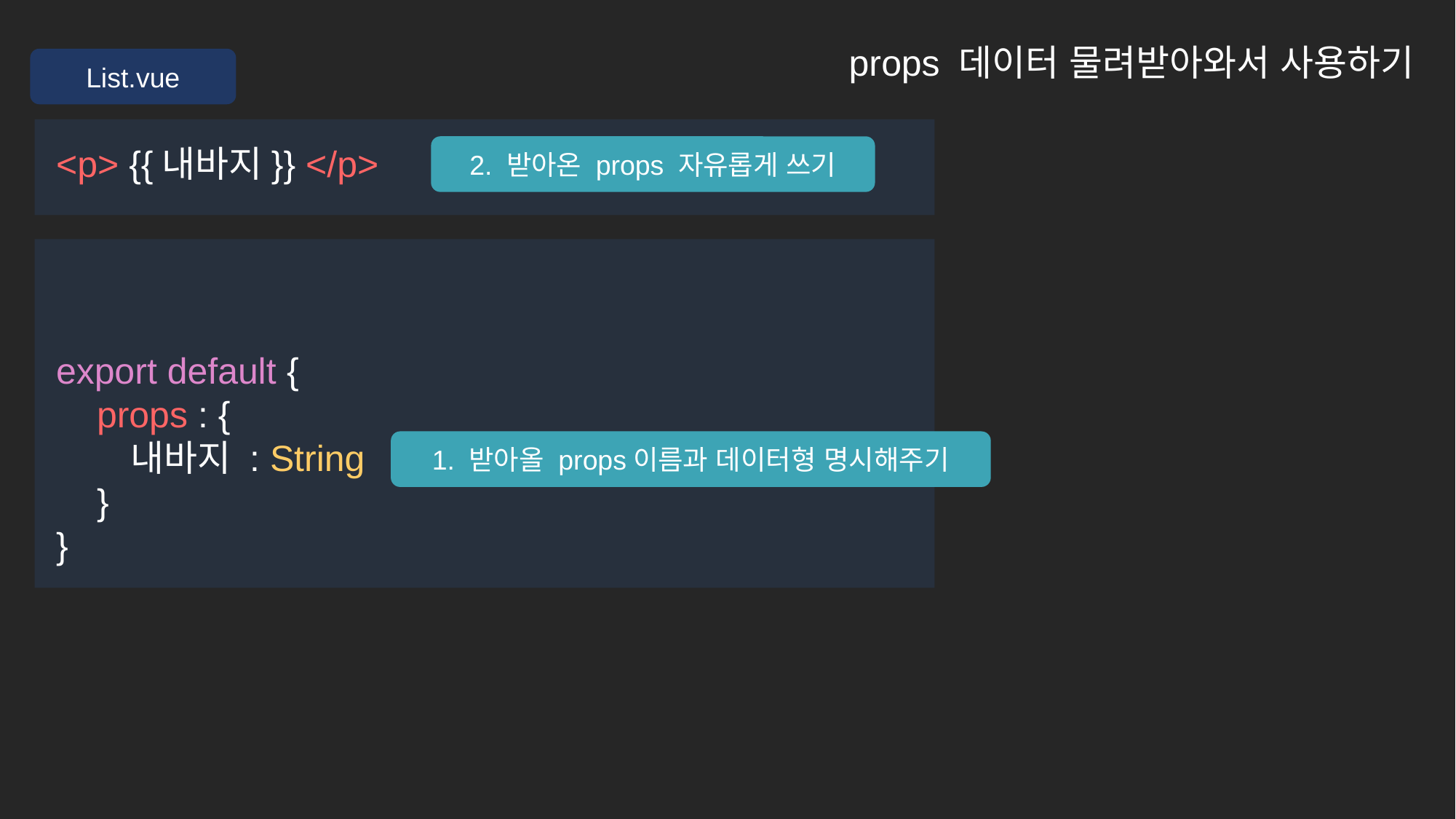

props 데이터 물려받아와서 사용하기
List.vue
<p> {{내바지}} </p>
2. 받아온 props 자유롭게 쓰기

export default {
    props : {
        내바지 : String
    }
}
1. 받아올 props이름과 데이터형 명시해주기